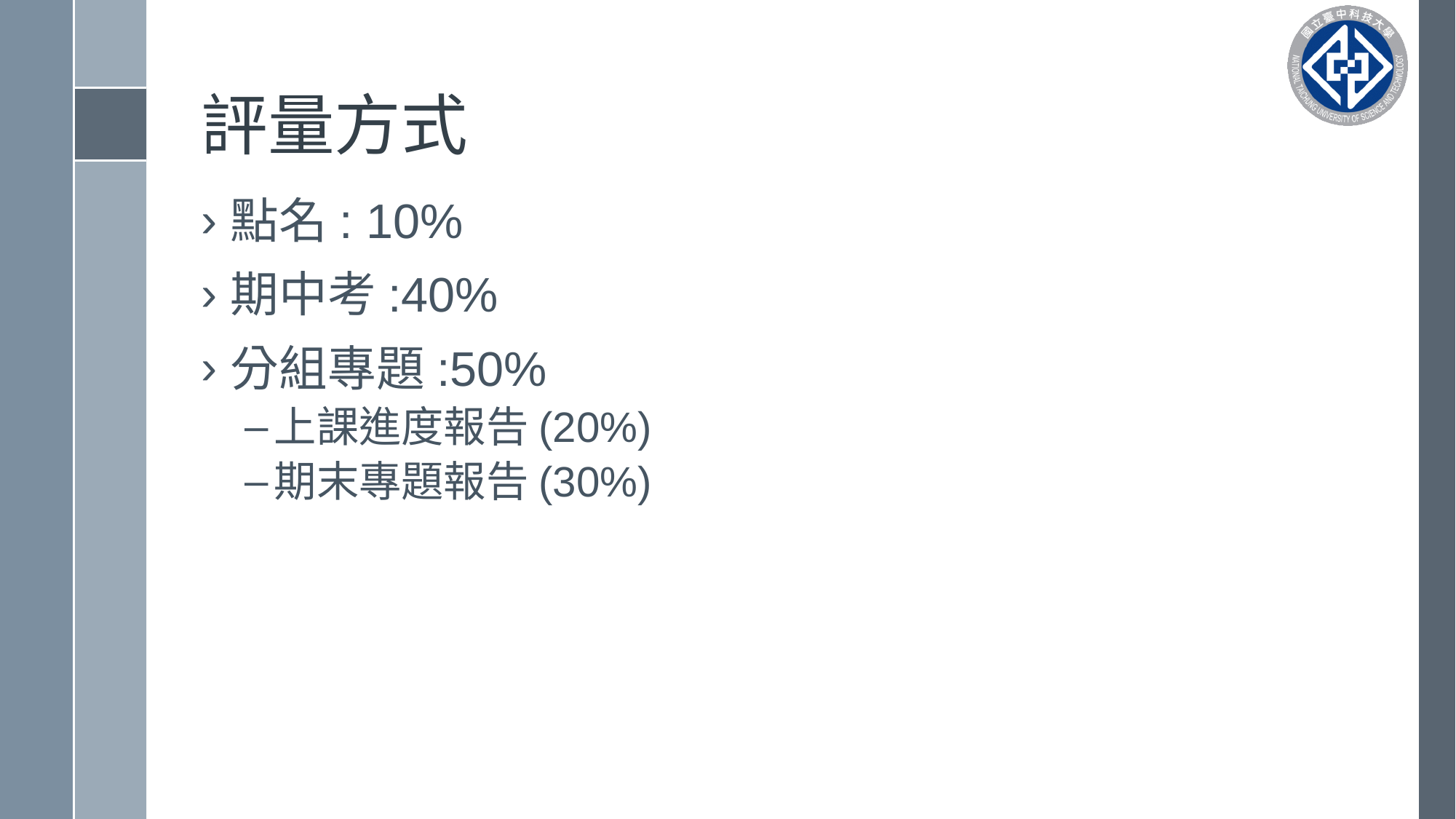

# 評量方式
點名: 10%
期中考:40%
分組專題:50%
上課進度報告(20%)
期末專題報告(30%)